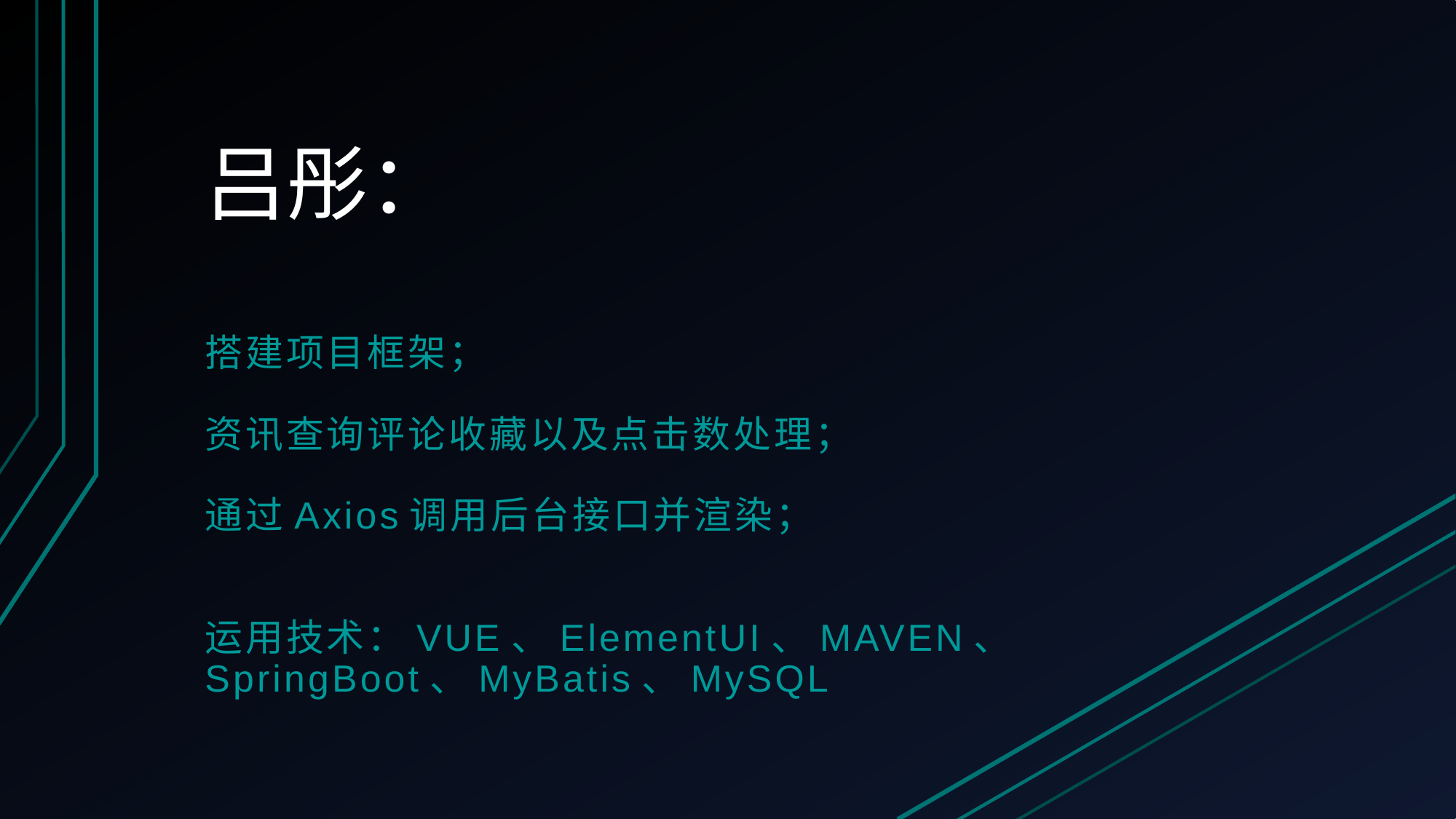

# 吕彤：

搭建项目框架；

资讯查询评论收藏以及点击数处理；

通过Axios调用后台接口并渲染；

运用技术：VUE、elementui、Maven、springboot、MyBatis、MySQL